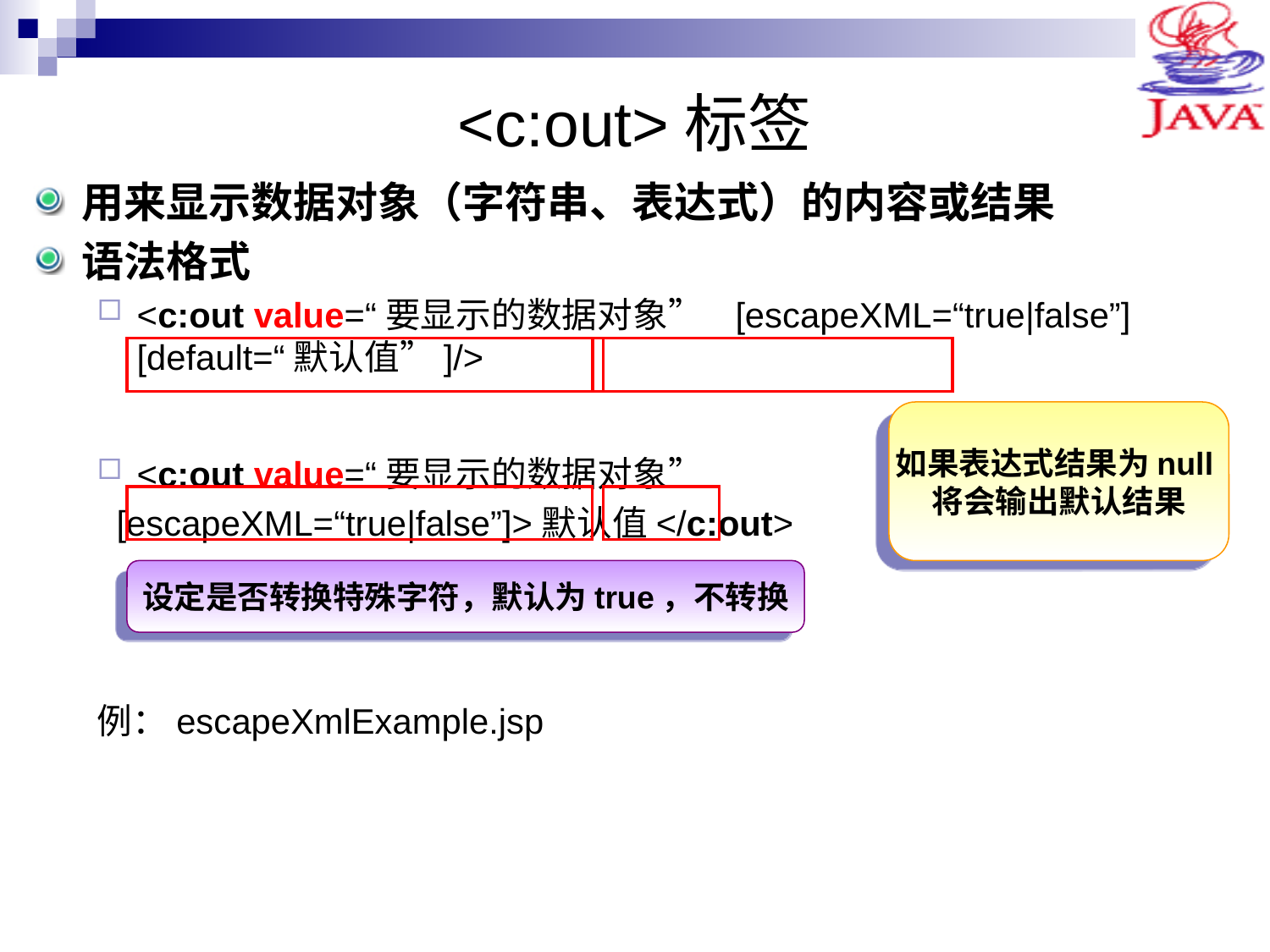

# <c:out>标签
用来显示数据对象（字符串、表达式）的内容或结果
语法格式
<c:out value=“要显示的数据对象”   [escapeXML=“true|false”][default=“默认值”]/>

<c:out value=“要显示的数据对象”
  [escapeXML=“true|false”]>默认值</c:out>

例：escapeXmlExample.jsp

如果表达式结果为null
将会输出默认结果

设定是否转换特殊字符，默认为true，不转换